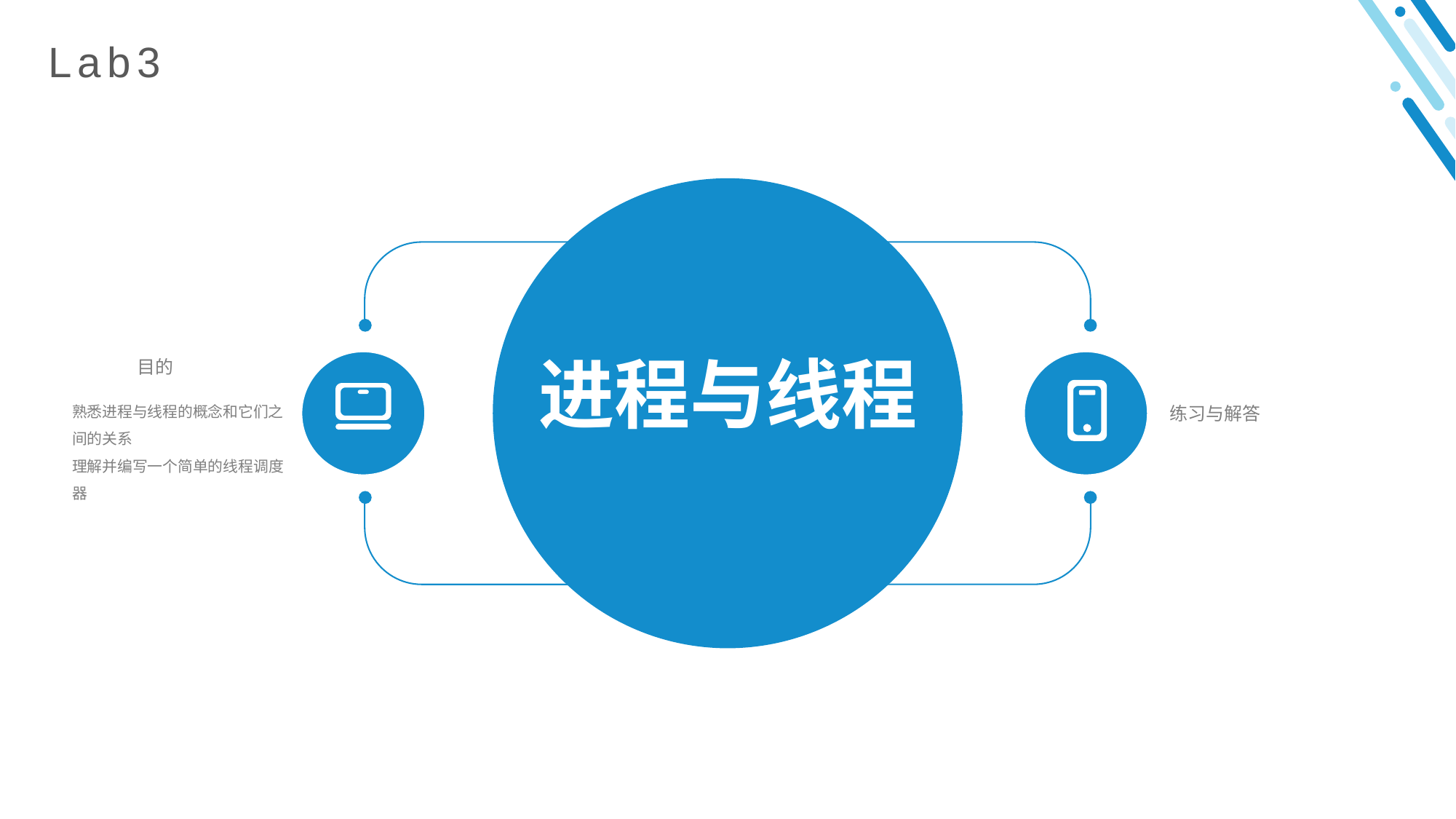

Lab3

进程与线程
目的

熟悉进程与线程的概念和它们之间的关系
理解并编写一个简单的线程调度器
练习与解答